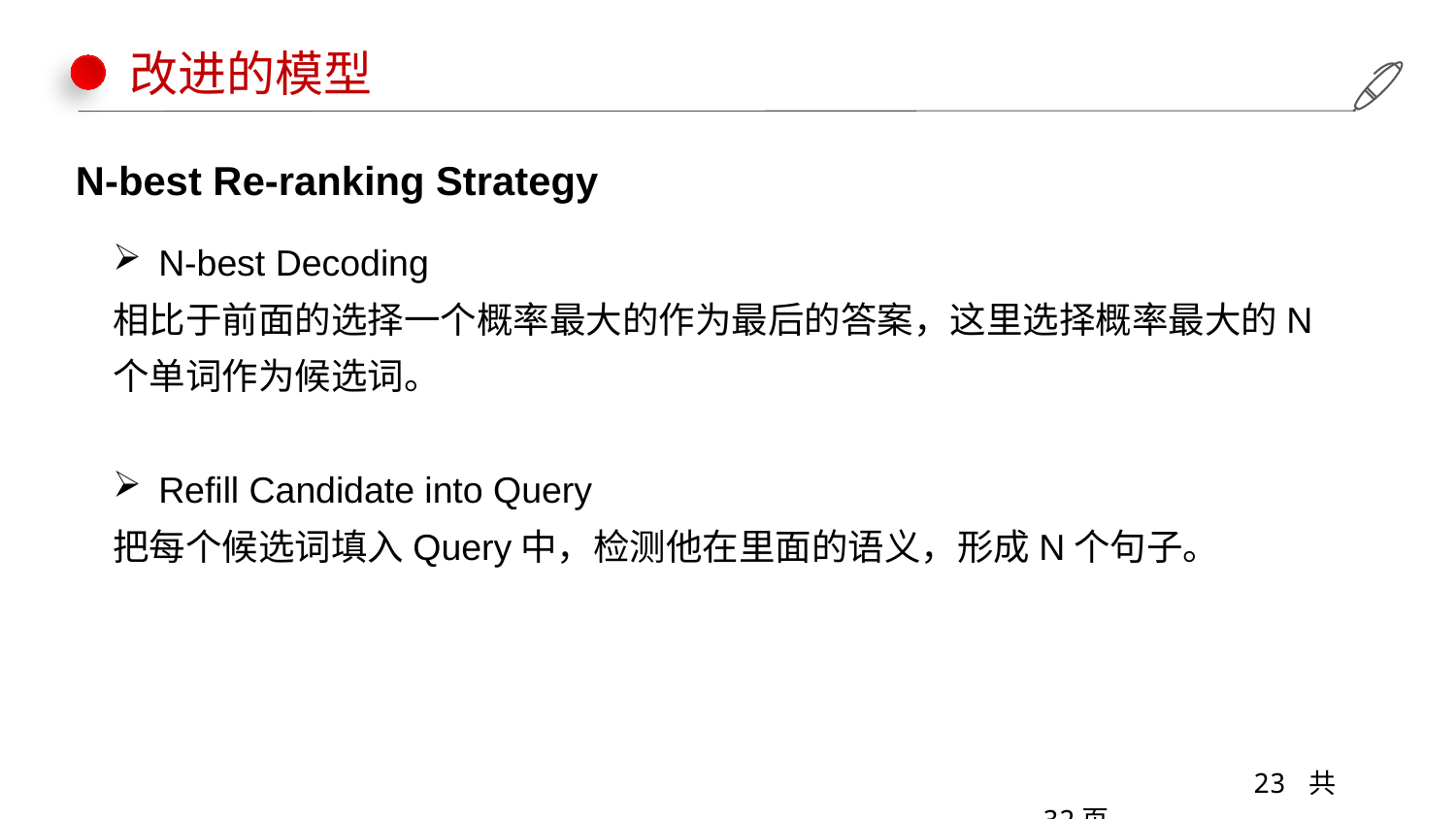

改进的模型

N-best Re-ranking Strategy
N-best Decoding
相⽐于前⾯的选择⼀个概率最⼤的作为最后的答案，这⾥选择概率最⼤的N个单词作为候选词。

Refill Candidate into Query
把每个候选词填⼊Query中，检测他在⾥⾯的语义，形成N个句⼦。
	    23 共32页